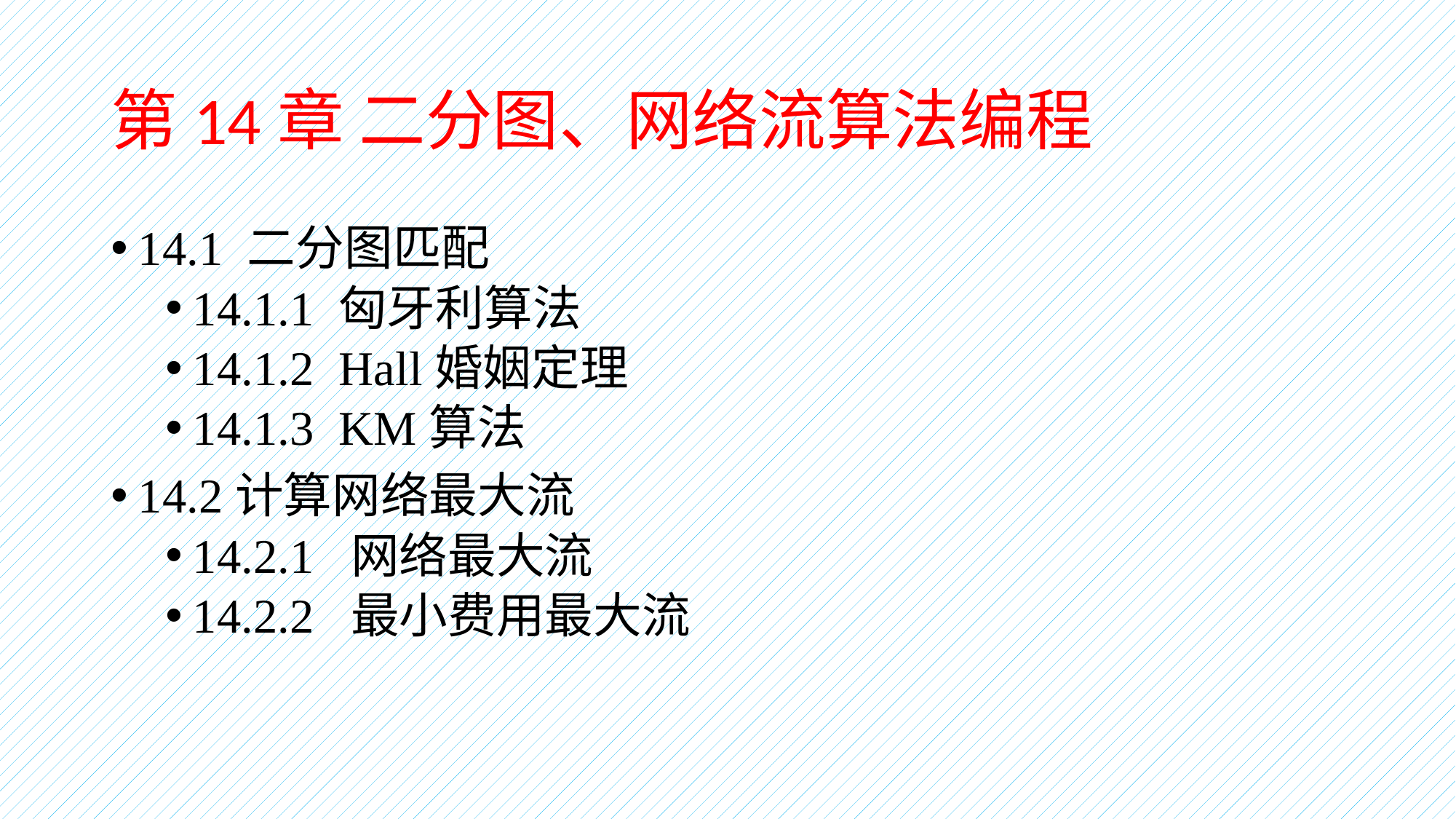

# 第14章 二分图、网络流算法编程
14.1 二分图匹配
14.1.1 匈牙利算法
14.1.2  Hall婚姻定理
14.1.3  KM算法
14.2计算网络最大流
14.2.1  网络最大流
14.2.2  最小费用最大流